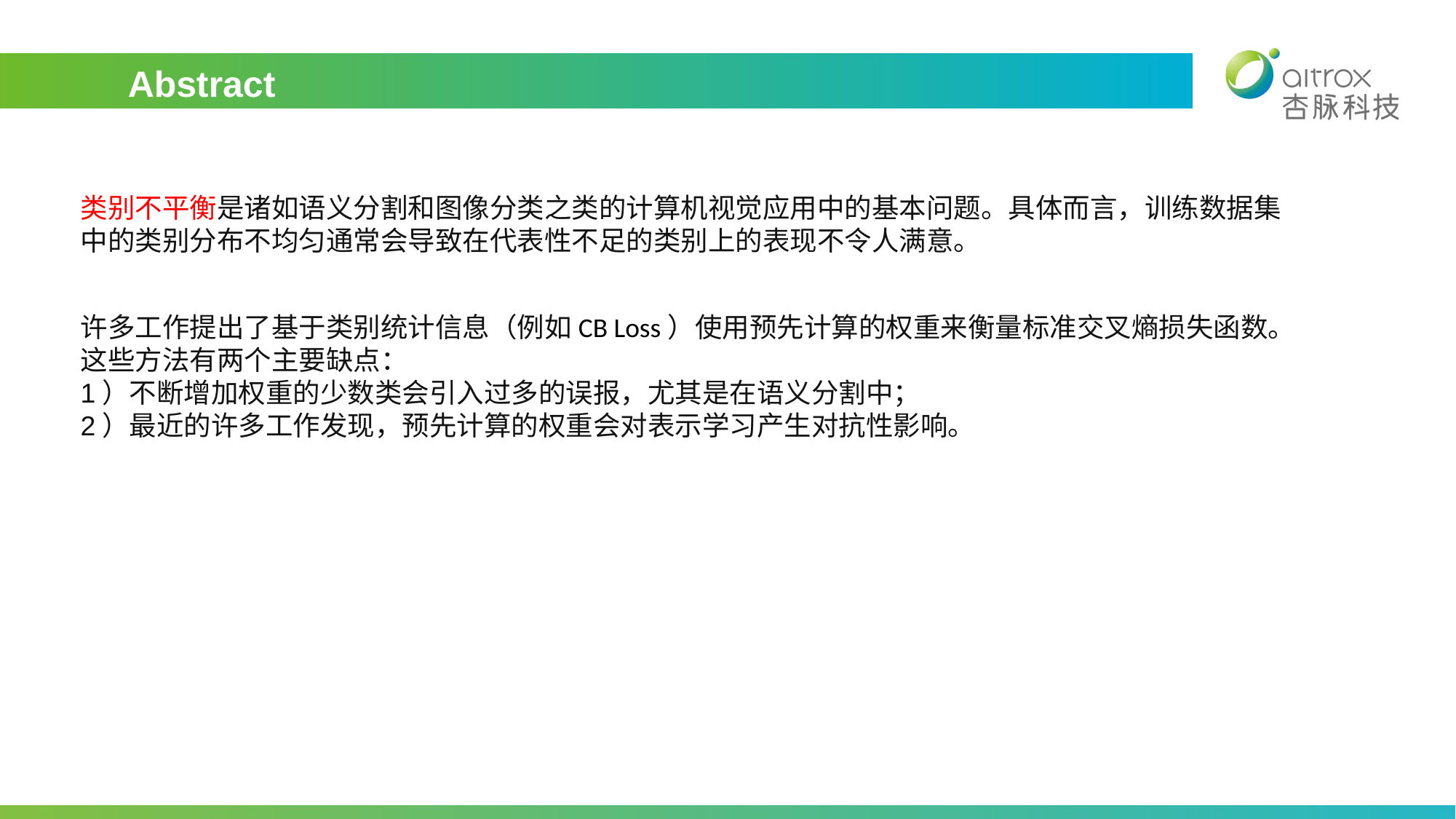

Abstract
类别不平衡是诸如语义分割和图像分类之类的计算机视觉应用中的基本问题。具体而言，训练数据集中的类别分布不均匀通常会导致在代表性不足的类别上的表现不令人满意。
许多工作提出了基于类别统计信息（例如CB Loss）使用预先计算的权重来衡量标准交叉熵损失函数。这些方法有两个主要缺点：
1）不断增加权重的少数类会引入过多的误报，尤其是在语义分割中；
2）最近的许多工作发现，预先计算的权重会对表示学习产生对抗性影响。